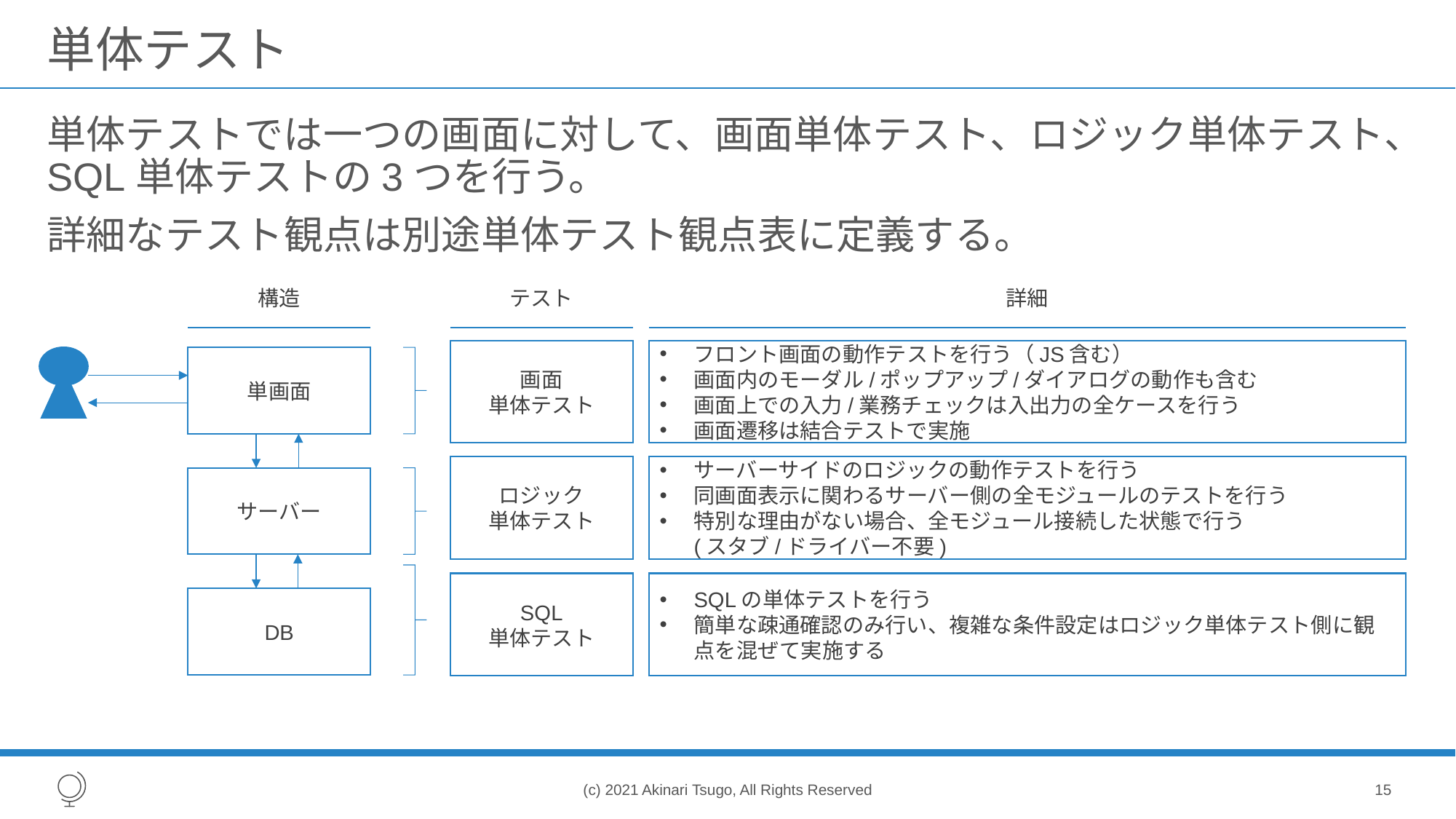

# 単体テスト
単体テストでは一つの画面に対して、画面単体テスト、ロジック単体テスト、SQL単体テストの3つを行う。
詳細なテスト観点は別途単体テスト観点表に定義する。
構造
テスト
詳細
画面
単体テスト
フロント画面の動作テストを行う（JS含む）
画面内のモーダル/ポップアップ/ダイアログの動作も含む
画面上での入力/業務チェックは入出力の全ケースを行う
画面遷移は結合テストで実施

単画面

ロジック
単体テスト
サーバーサイドのロジックの動作テストを行う
同画面表示に関わるサーバー側の全モジュールのテストを行う
特別な理由がない場合、全モジュール接続した状態で行う
(スタブ/ドライバー不要)
サーバー

SQL
単体テスト
SQLの単体テストを行う
簡単な疎通確認のみ行い、複雑な条件設定はロジック単体テスト側に観点を混ぜて実施する
DB